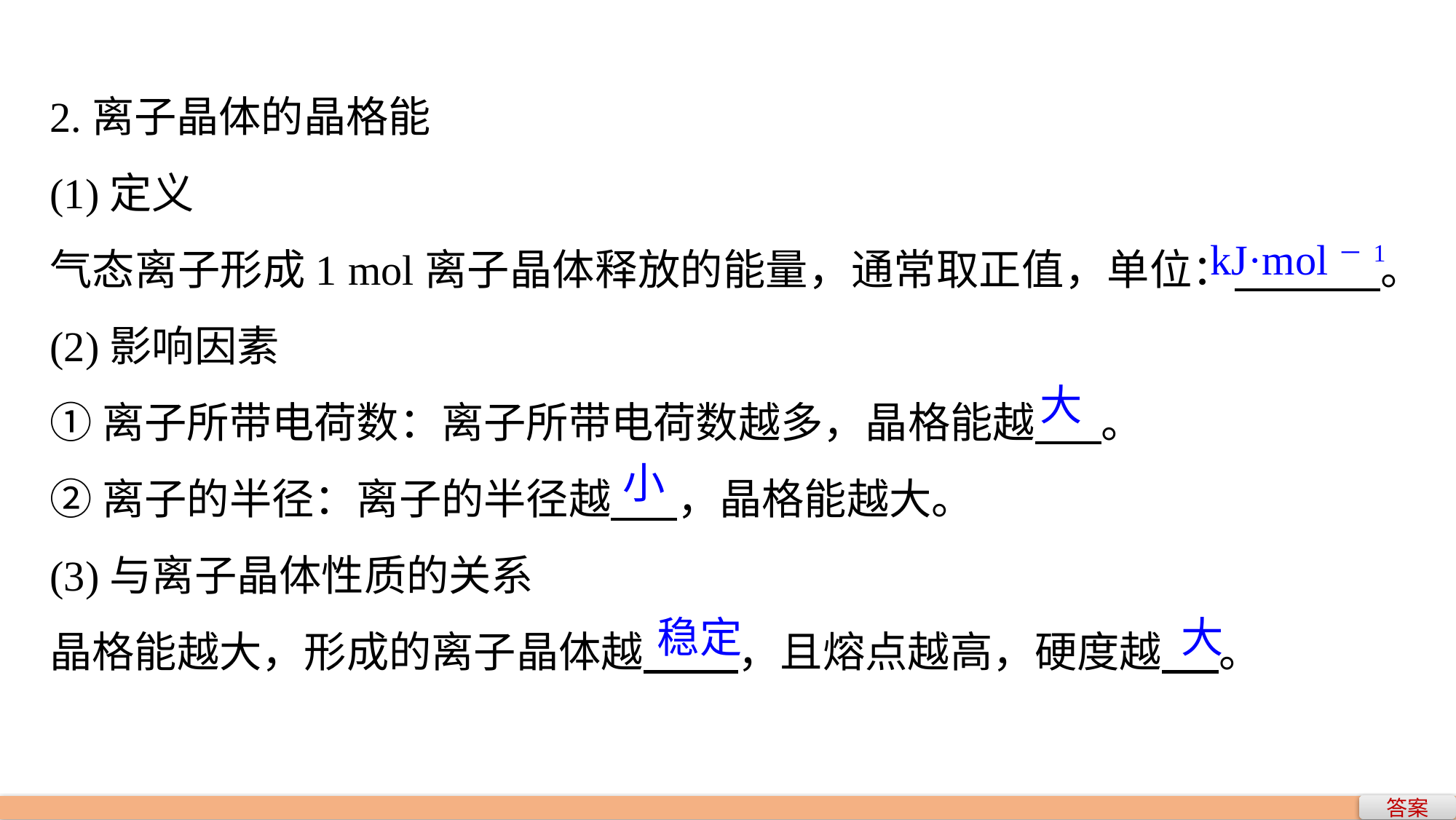

2.离子晶体的晶格能
(1)定义
气态离子形成1 mol离子晶体释放的能量，通常取正值，单位：               。
(2)影响因素
①离子所带电荷数：离子所带电荷数越多，晶格能越       。
②离子的半径：离子的半径越       ，晶格能越大。
(3)与离子晶体性质的关系
晶格能越大，形成的离子晶体越          ，且熔点越高，硬度越      。
kJ·mol－1
大
小
稳定
大
答案